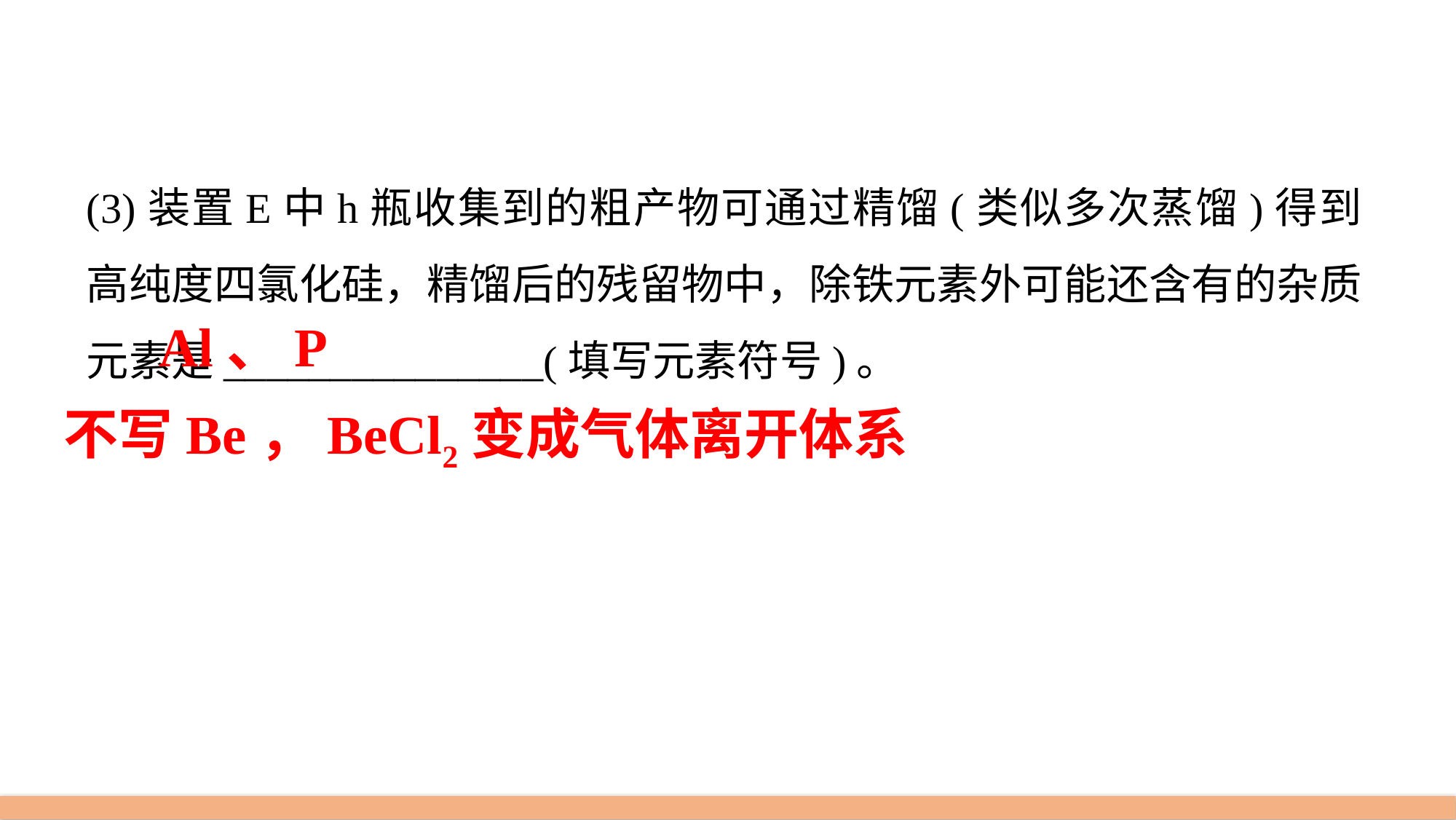

(3)装置E中h瓶收集到的粗产物可通过精馏(类似多次蒸馏)得到高纯度四氯化硅，精馏后的残留物中，除铁元素外可能还含有的杂质元素是_______________(填写元素符号)。
Al、P
不写Be，BeCl2变成气体离开体系